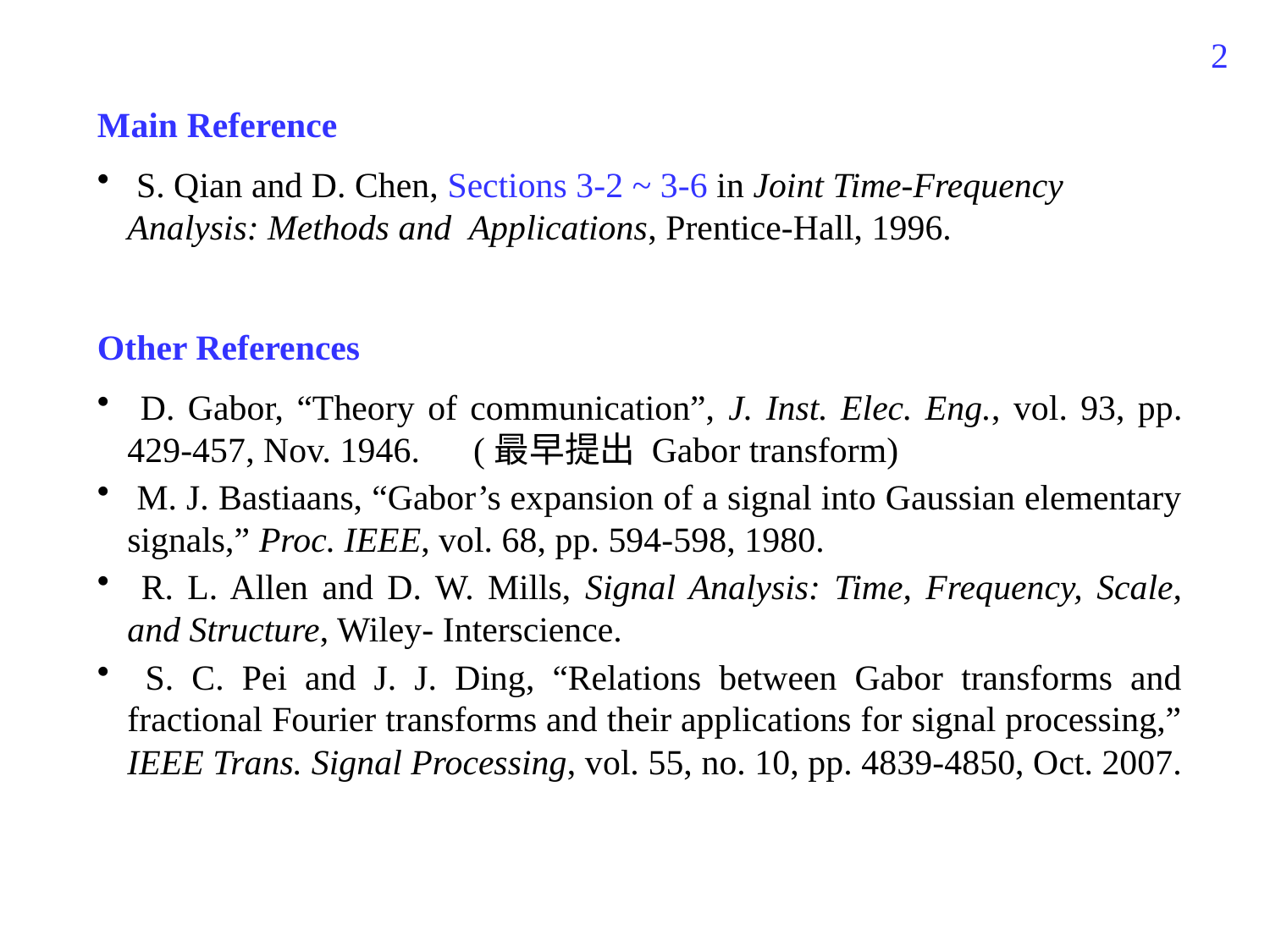

2
Main Reference
 S. Qian and D. Chen, Sections 3-2 ~ 3-6 in Joint Time-Frequency Analysis: Methods and  Applications, Prentice-Hall, 1996.

Other References
 D. Gabor, “Theory of communication”, J. Inst. Elec. Eng., vol. 93, pp. 429-457, Nov. 1946.      (最早提出 Gabor transform)
 M. J. Bastiaans, “Gabor’s expansion of a signal into Gaussian elementary signals,” Proc. IEEE, vol. 68, pp. 594-598, 1980.
 R. L. Allen and D. W. Mills, Signal Analysis: Time, Frequency, Scale, and Structure, Wiley- Interscience.
 S. C. Pei and J. J. Ding, “Relations between Gabor transforms and fractional Fourier transforms and their applications for signal processing,” IEEE Trans. Signal Processing, vol. 55, no. 10, pp. 4839-4850, Oct. 2007.